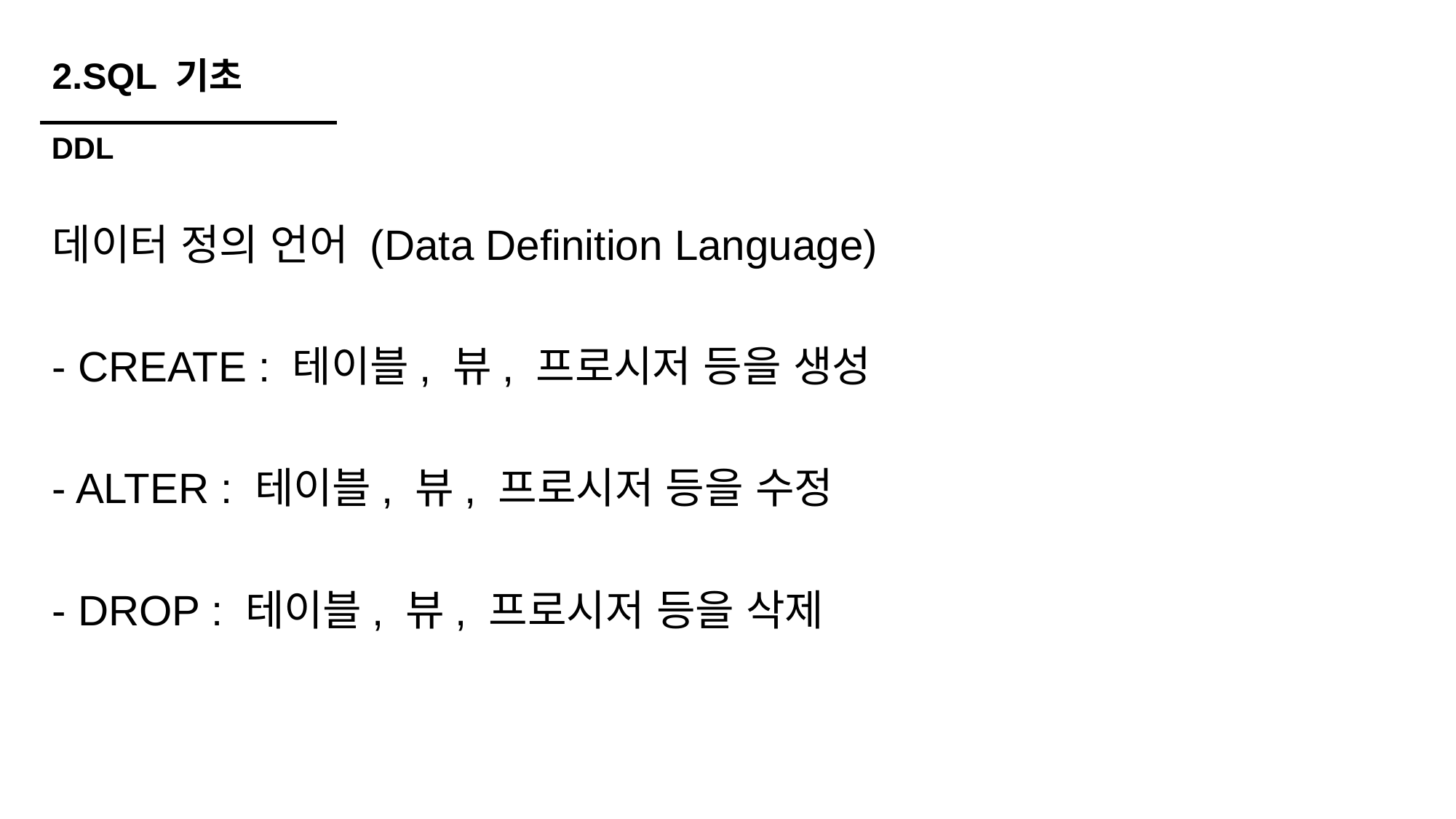

# 2.SQL 기초
DDL
데이터 정의 언어 (Data Definition Language)

- CREATE : 테이블, 뷰, 프로시저 등을 생성

- ALTER : 테이블, 뷰, 프로시저 등을 수정

- DROP : 테이블, 뷰, 프로시저 등을 삭제